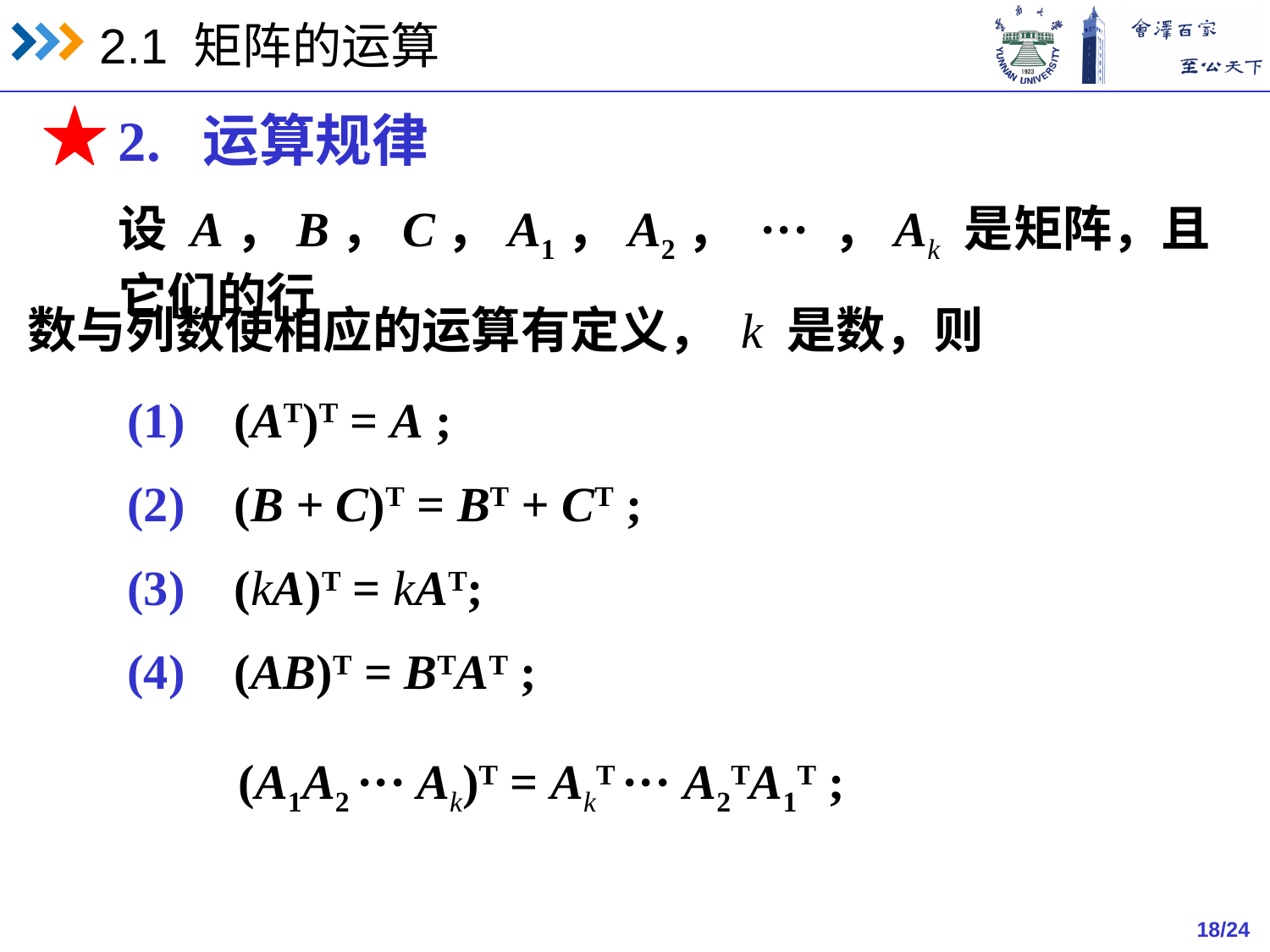

2.  运算规律
设 A，B，C，A1，A2， ··· ，Ak 是矩阵，且它们的行

数与列数使相应的运算有定义， k 是数，则
(1)    (AT)T = A ;
(2)    (B + C)T = BT + CT ;
(3)    (kA)T = kAT;
(4)    (AB)T = BTAT ;
 (A1A2 ··· Ak)T = AkT ··· A2TA1T ;